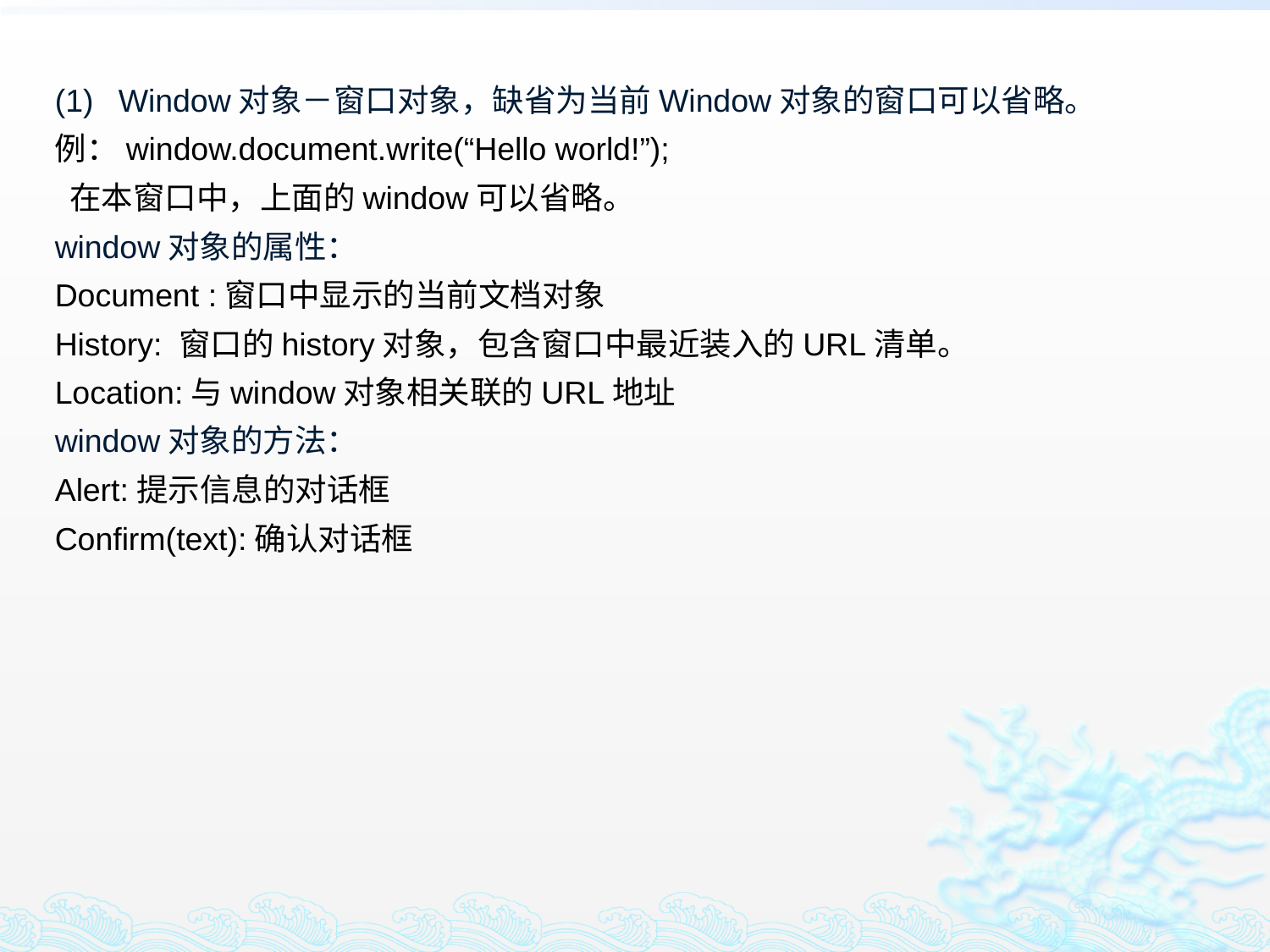

Window对象－窗口对象，缺省为当前Window对象的窗口可以省略。
例：window.document.write(“Hello world!”);
 在本窗口中，上面的window可以省略。
window对象的属性：
Document :窗口中显示的当前文档对象
History: 窗口的history对象，包含窗口中最近装入的URL清单。
Location:与window对象相关联的URL地址
window对象的方法：
Alert:提示信息的对话框
Confirm(text):确认对话框